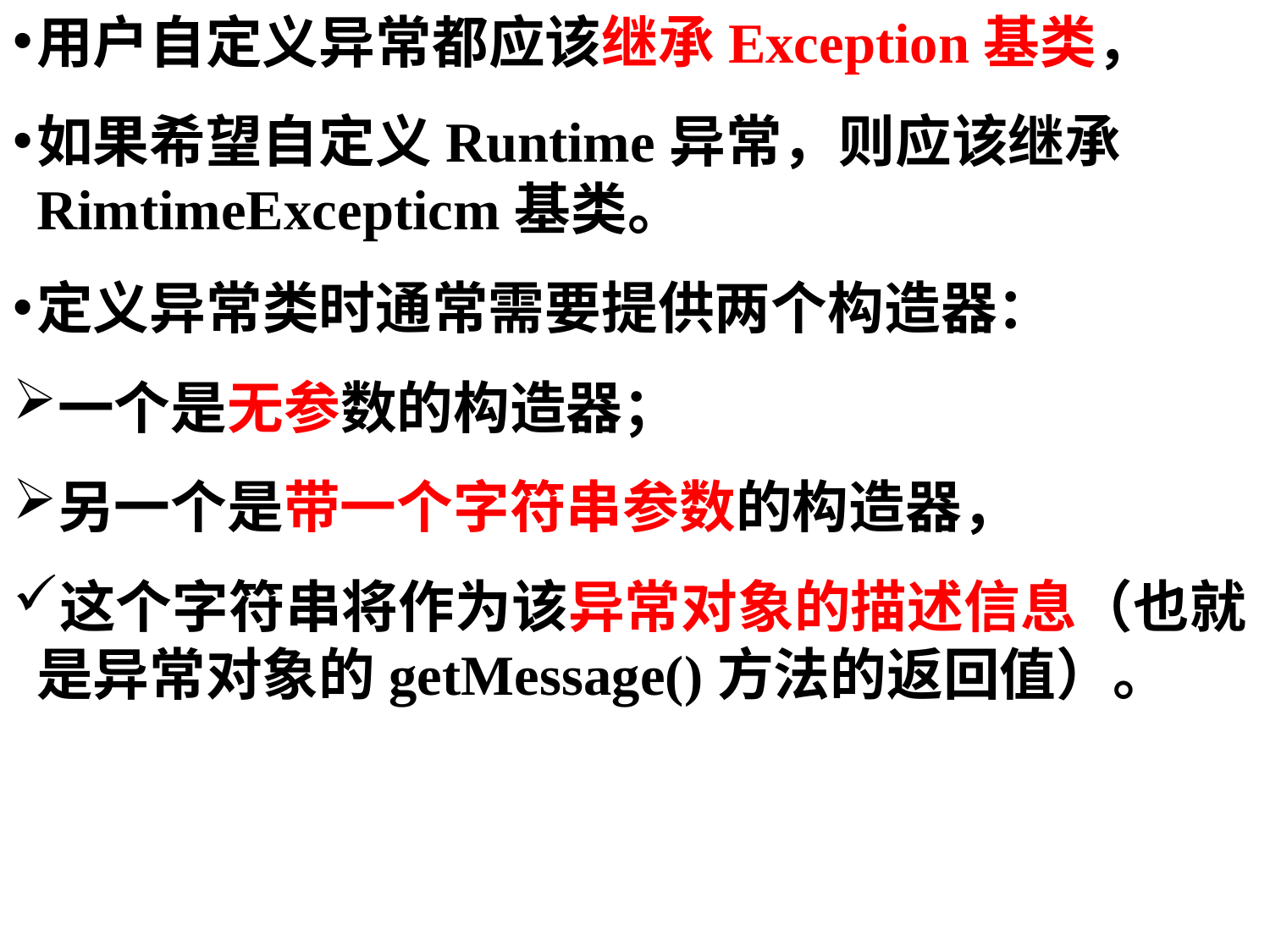

用户自定义异常都应该继承Exception基类，
如果希望自定义Runtime异常，则应该继承 RimtimeExcepticm基类。
定义异常类时通常需要提供两个构造器：
一个是无参数的构造器；
另一个是带一个字符串参数的构造器，
这个字符串将作为该异常对象的描述信息（也就是异常对象的getMessage()方法的返回值）。